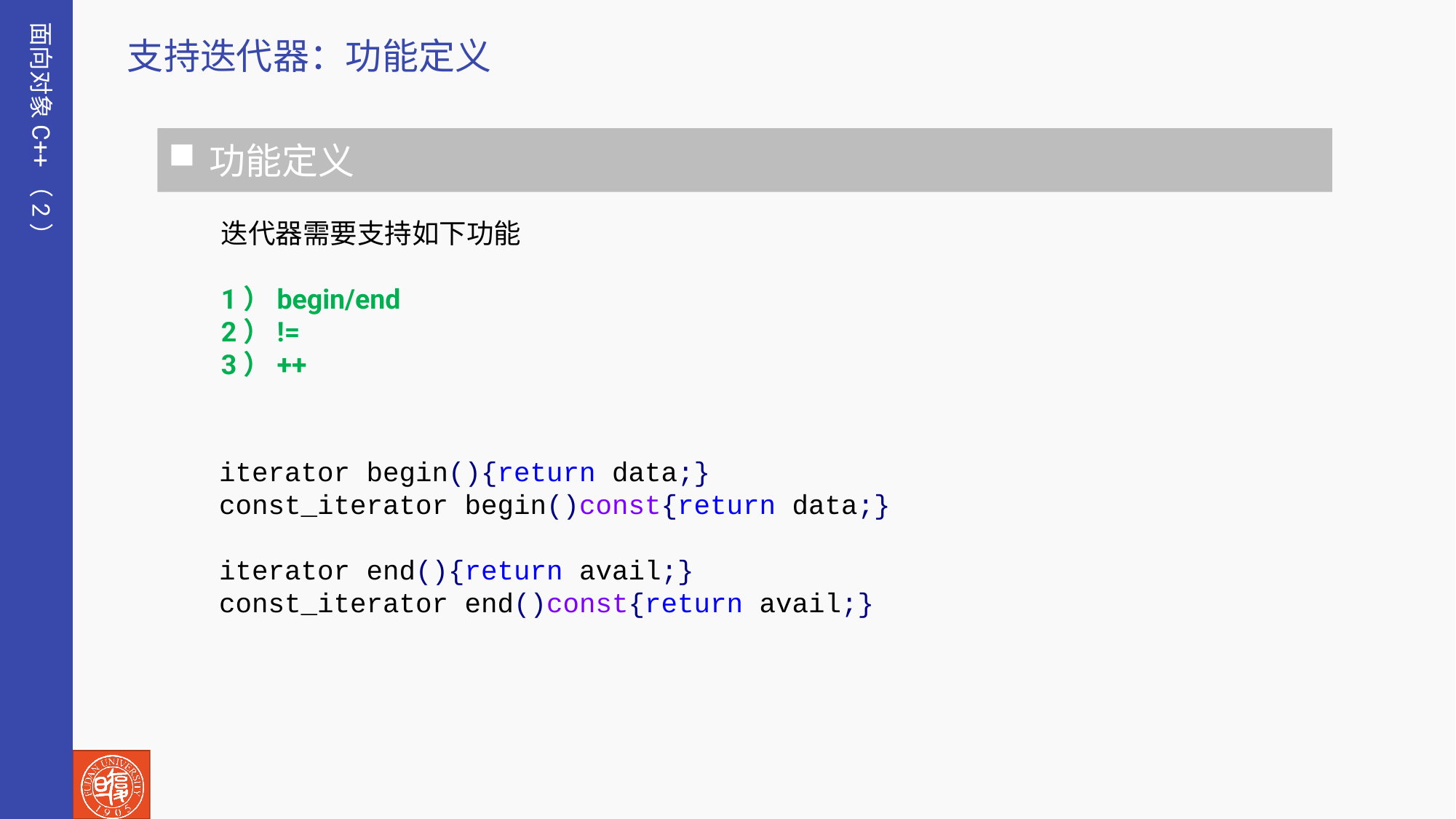

面向对象C++（2）
支持迭代器：功能定义
功能定义
迭代器需要支持如下功能

1）begin/end
2）!=
3）++
iterator begin(){return data;}
const_iterator begin()const{return data;}

iterator end(){return avail;}
const_iterator end()const{return avail;}